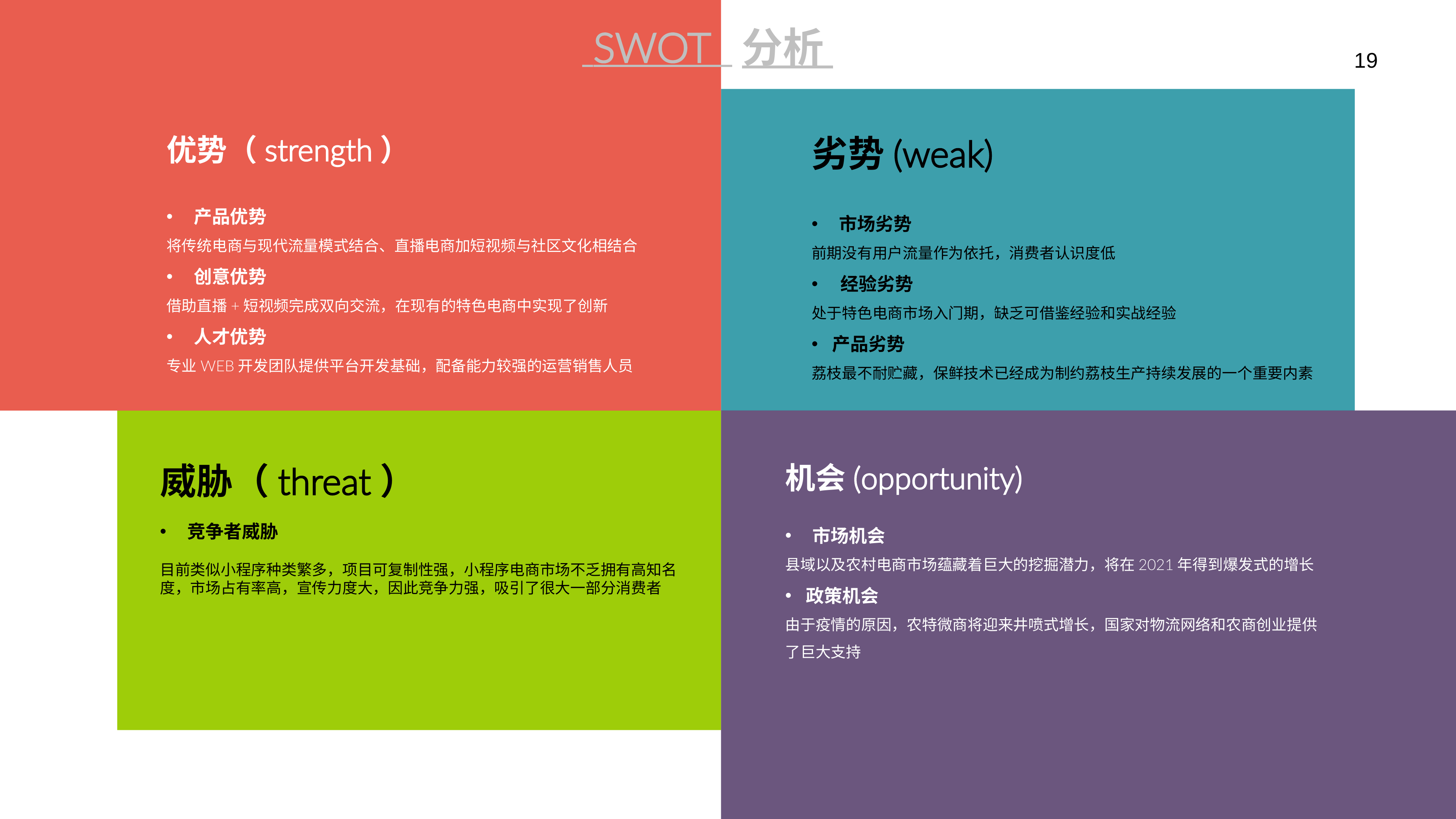

优势（strength）

产品优势
将传统电商与现代流量模式结合、直播电商加短视频与社区文化相结合
创意优势
借助直播+短视频完成双向交流，在现有的特色电商中实现了创新
人才优势
专业WEB开发团队提供平台开发基础，配备能力较强的运营销售人员
劣势(weak)

市场劣势
前期没有用户流量作为依托，消费者认识度低
 经验劣势
处于特色电商市场入门期，缺乏可借鉴经验和实战经验
产品劣势
荔枝最不耐贮藏，保鲜技术已经成为制约荔枝生产持续发展的一个重要内素

威胁（threat）

竞争者威胁

目前类似小程序种类繁多，项目可复制性强，小程序电商市场不乏拥有高知名度，市场占有率高，宣传力度大，因此竞争力强，吸引了很大一部分消费者
机会(opportunity)

市场机会
县域以及农村电商市场蕴藏着巨大的挖掘潜力，将在2021年得到爆发式的增长
政策机会
由于疫情的原因，农特微商将迎来井喷式增长，国家对物流网络和农商创业提供了巨大支持
 SWOT  分析